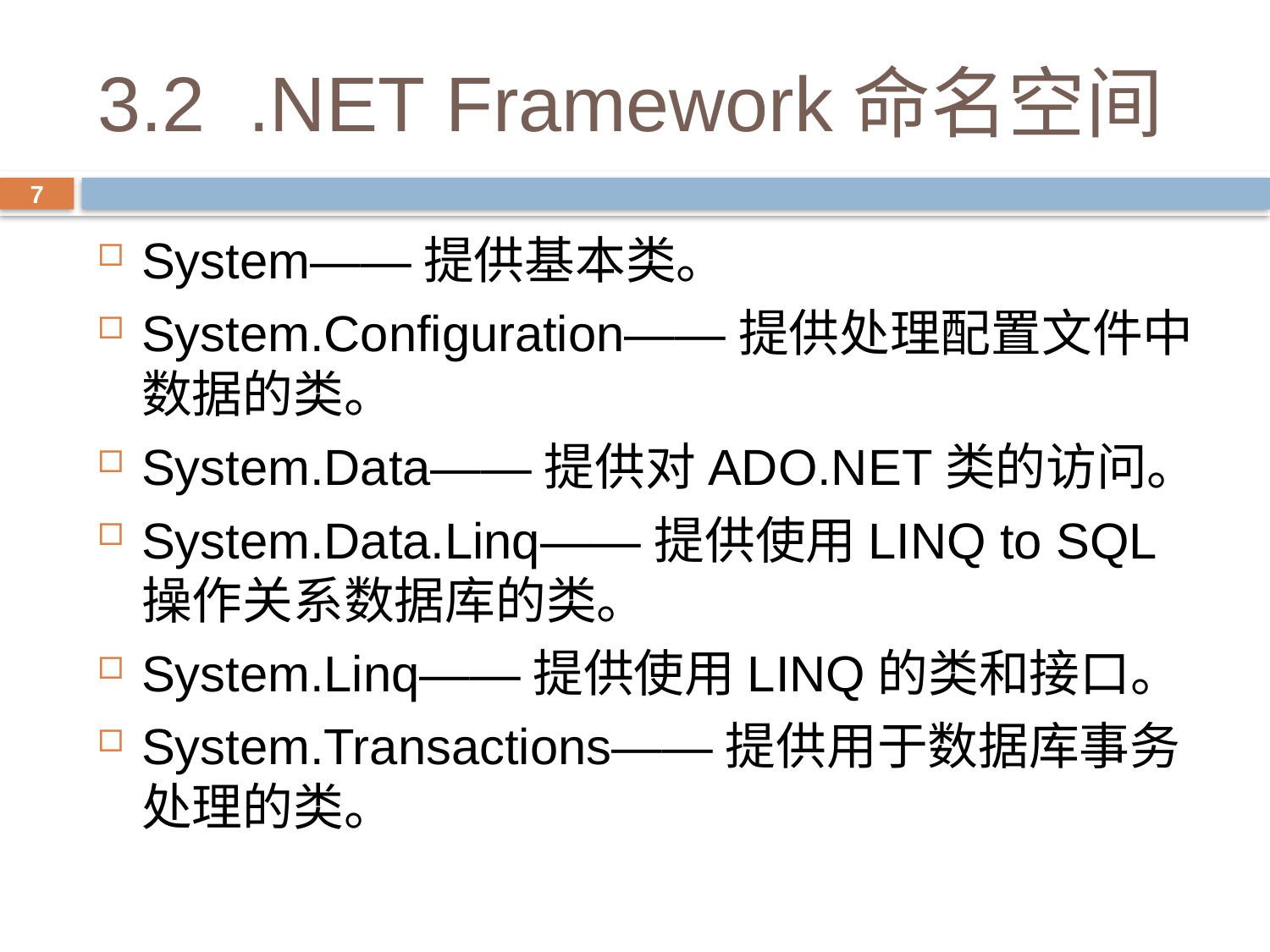

# 3.2  .NET Framework命名空间
7
System——提供基本类。
System.Configuration——提供处理配置文件中数据的类。
System.Data——提供对ADO.NET类的访问。
System.Data.Linq——提供使用LINQ to SQL操作关系数据库的类。
System.Linq——提供使用LINQ的类和接口。
System.Transactions——提供用于数据库事务处理的类。